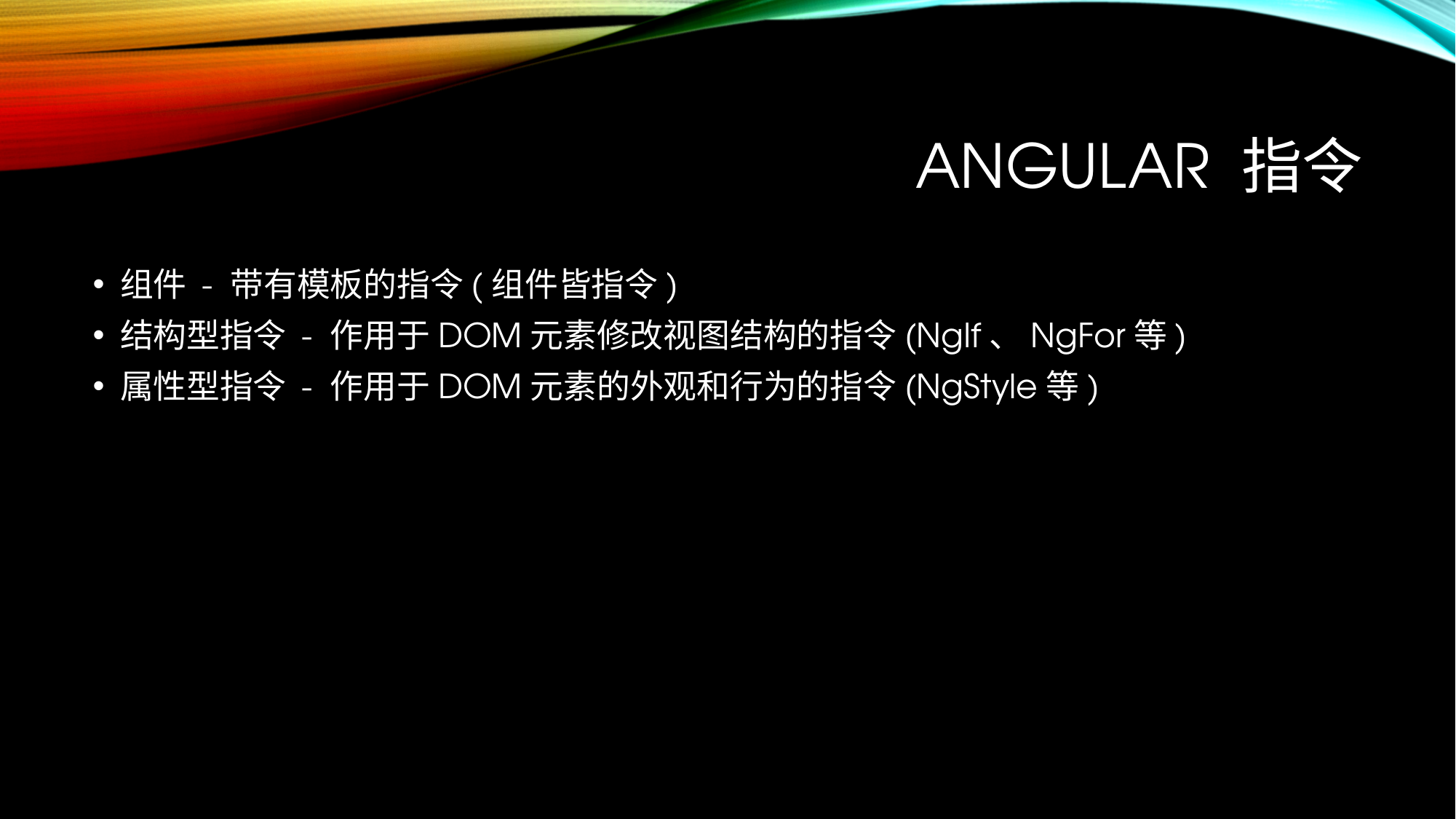

# Angular 指令
组件 - 带有模板的指令(组件皆指令)
结构型指令 - 作用于DOM元素修改视图结构的指令(NgIf、NgFor等)
属性型指令 - 作用于DOM元素的外观和行为的指令(NgStyle等)